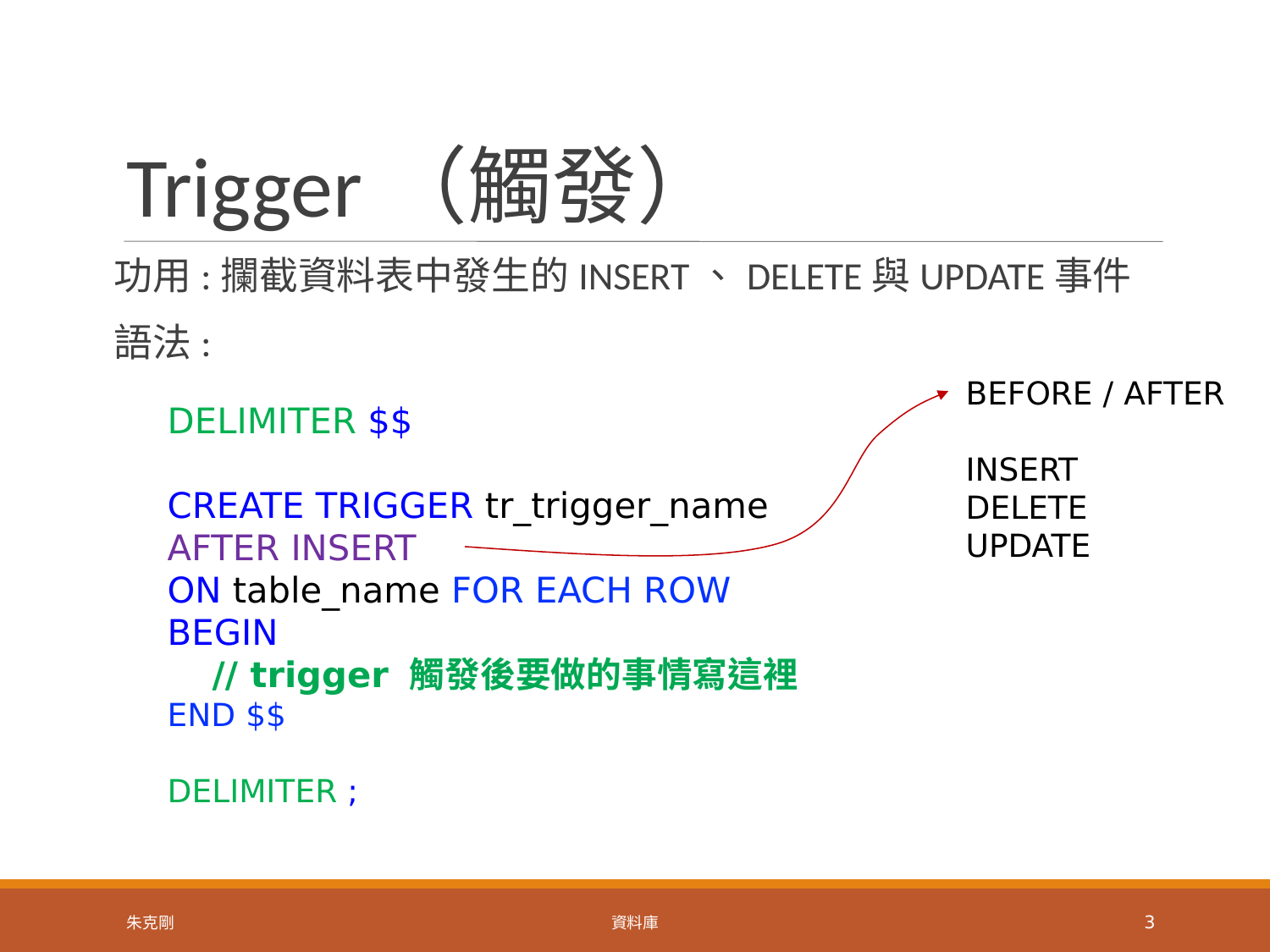

Trigger（觸發）
功用:攔截資料表中發生的INSERT、DELETE與UPDATE事件
語法:
BEFORE / AFTER

INSERT
DELETE
UPDATE

DELIMITER $$

CREATE TRIGGER tr_trigger_name
AFTER INSERT
ON table_name FOR EACH ROW
BEGIN
    // trigger 觸發後要做的事情寫這裡
END $$

DELIMITER ;

朱克剛
資料庫
3